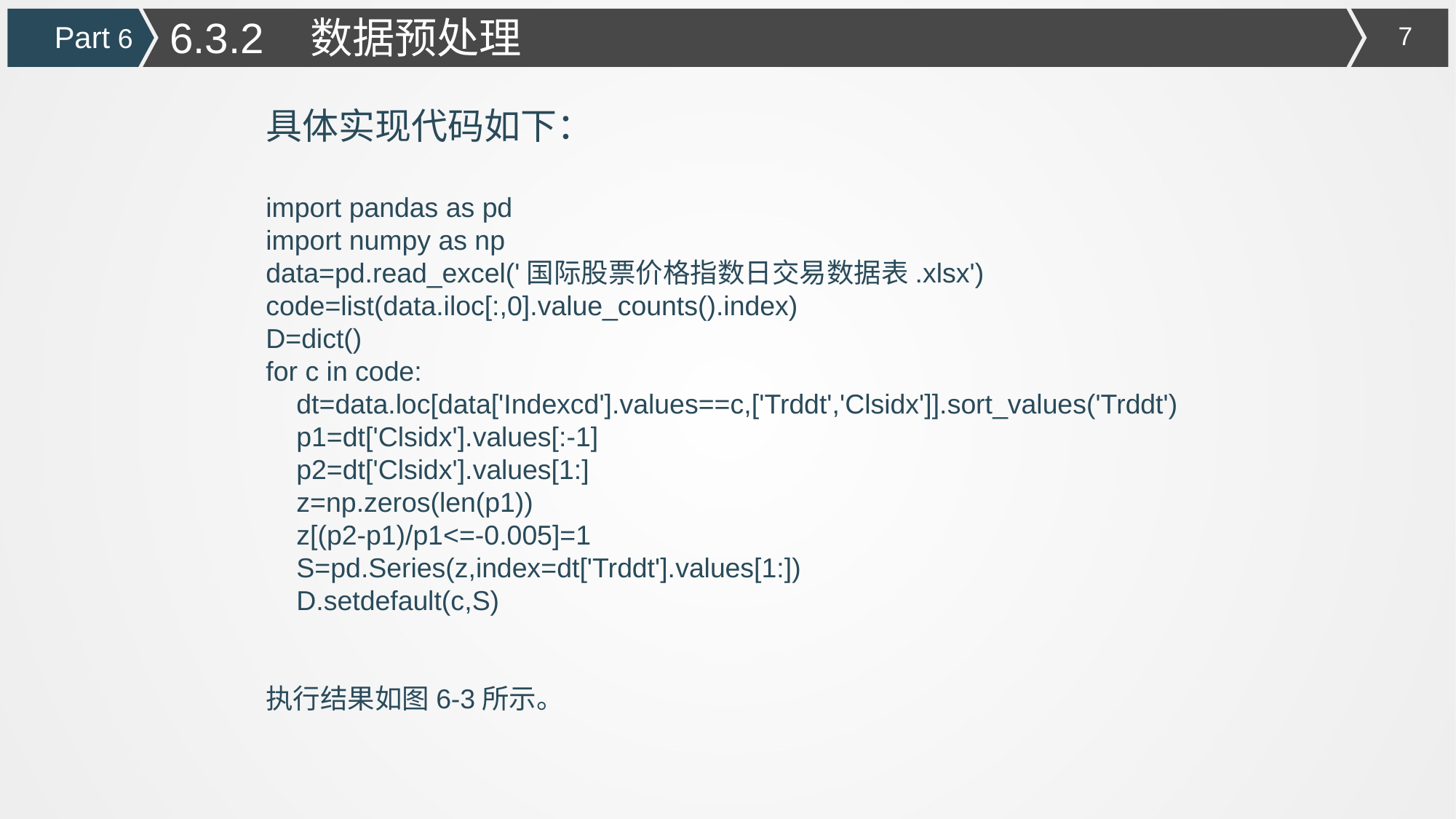

6.3.2   数据预处理
Part 6
具体实现代码如下：

import pandas as pd
import numpy as np
data=pd.read_excel('国际股票价格指数日交易数据表.xlsx')
code=list(data.iloc[:,0].value_counts().index)
D=dict()
for c in code:
    dt=data.loc[data['Indexcd'].values==c,['Trddt','Clsidx']].sort_values('Trddt')
    p1=dt['Clsidx'].values[:-1]
    p2=dt['Clsidx'].values[1:]
    z=np.zeros(len(p1))
    z[(p2-p1)/p1<=-0.005]=1
    S=pd.Series(z,index=dt['Trddt'].values[1:])
    D.setdefault(c,S)

执行结果如图6-3所示。